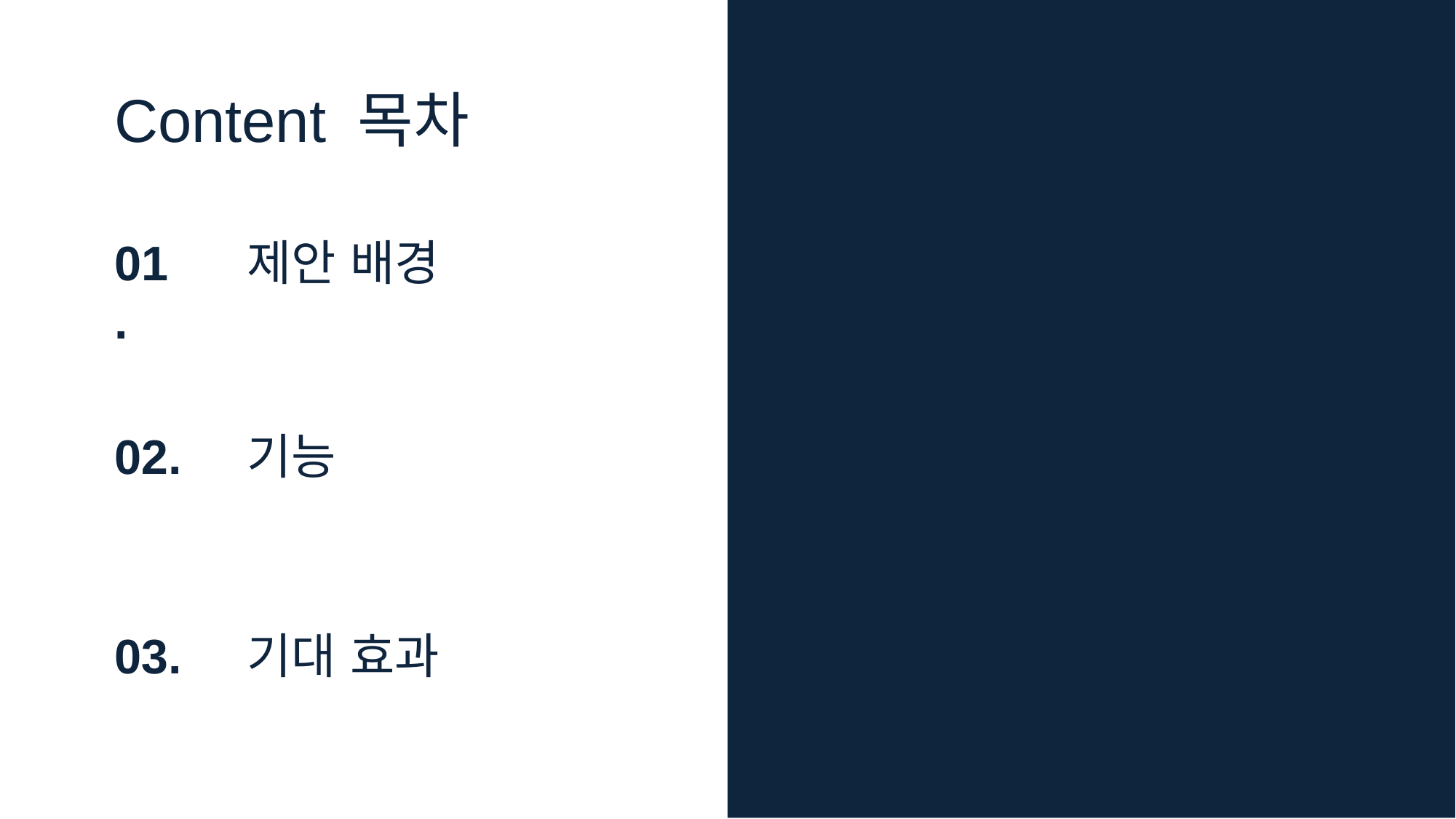

Content 목차
01.
제안 배경
02.
기능
03.
기대 효과